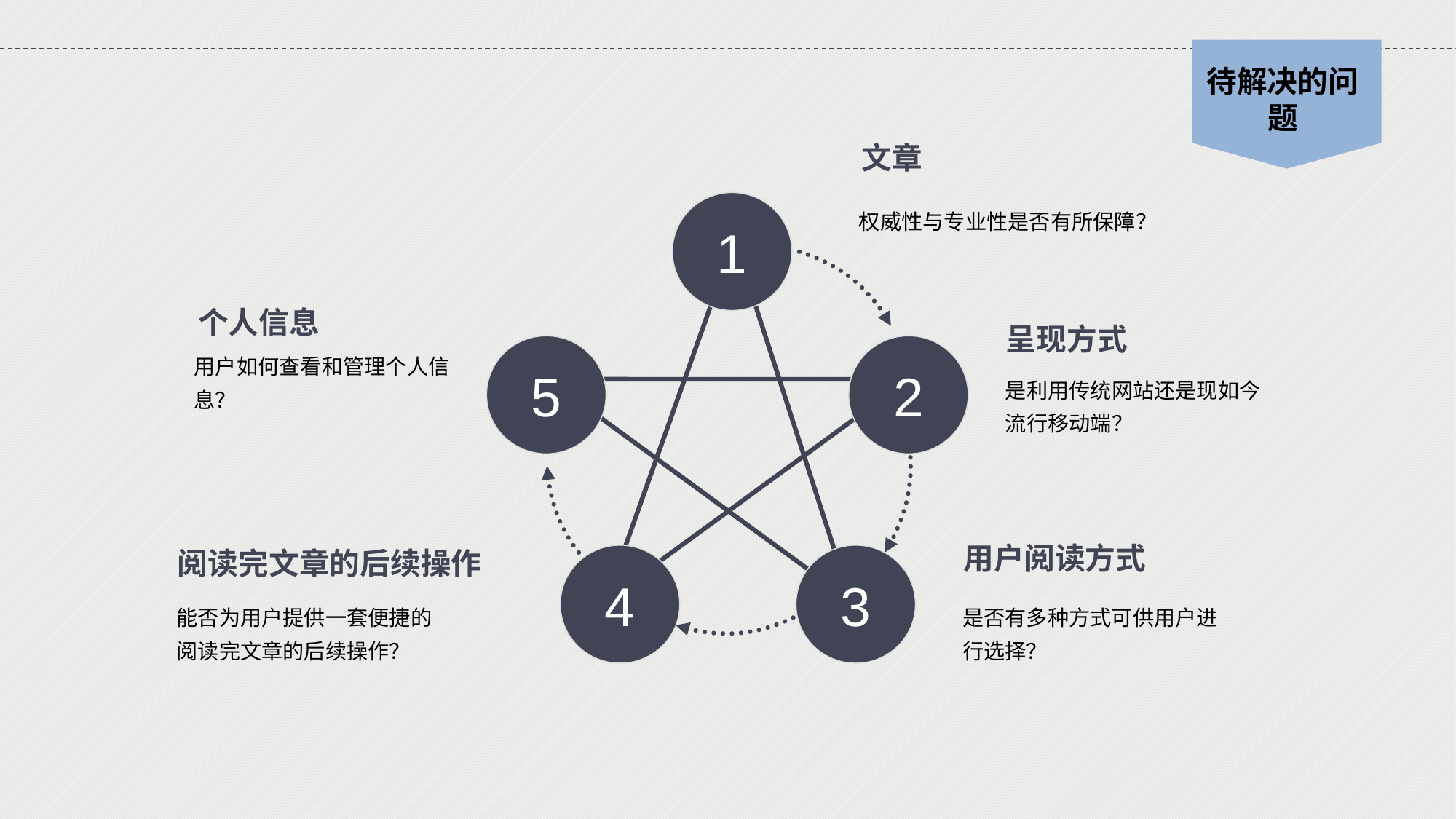

待解决的问题
文章
1
权威性与专业性是否有所保障？

个人信息
呈现方式
5
2
用户如何查看和管理个人信息？
是利用传统网站还是现如今流行移动端？

用户阅读方式
阅读完文章的后续操作
4
3
能否为用户提供一套便捷的阅读完文章的后续操作？
是否有多种方式可供用户进行选择？